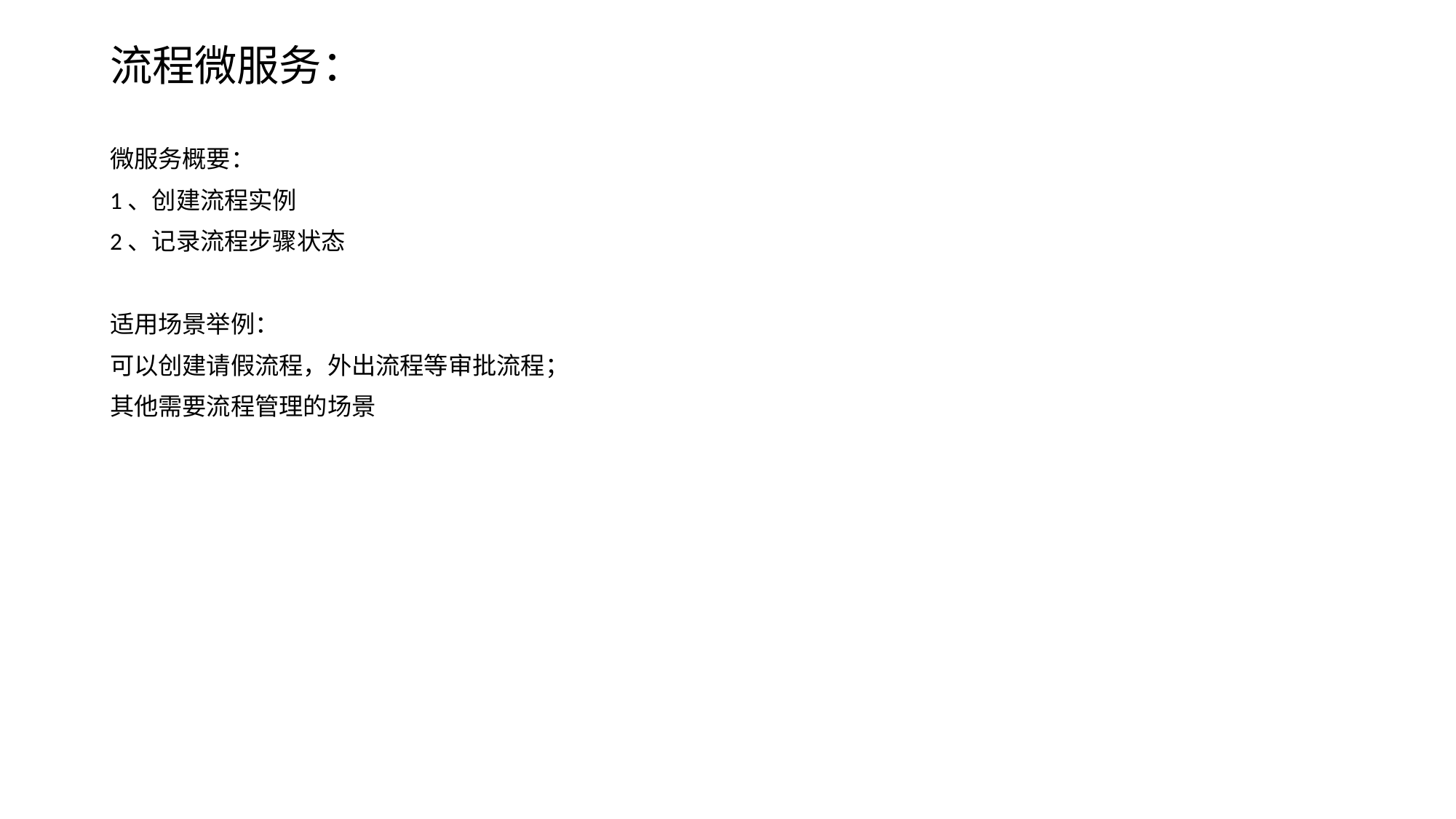

流程微服务：

微服务概要：
1、创建流程实例
2、记录流程步骤状态

适用场景举例：
可以创建请假流程，外出流程等审批流程；
其他需要流程管理的场景